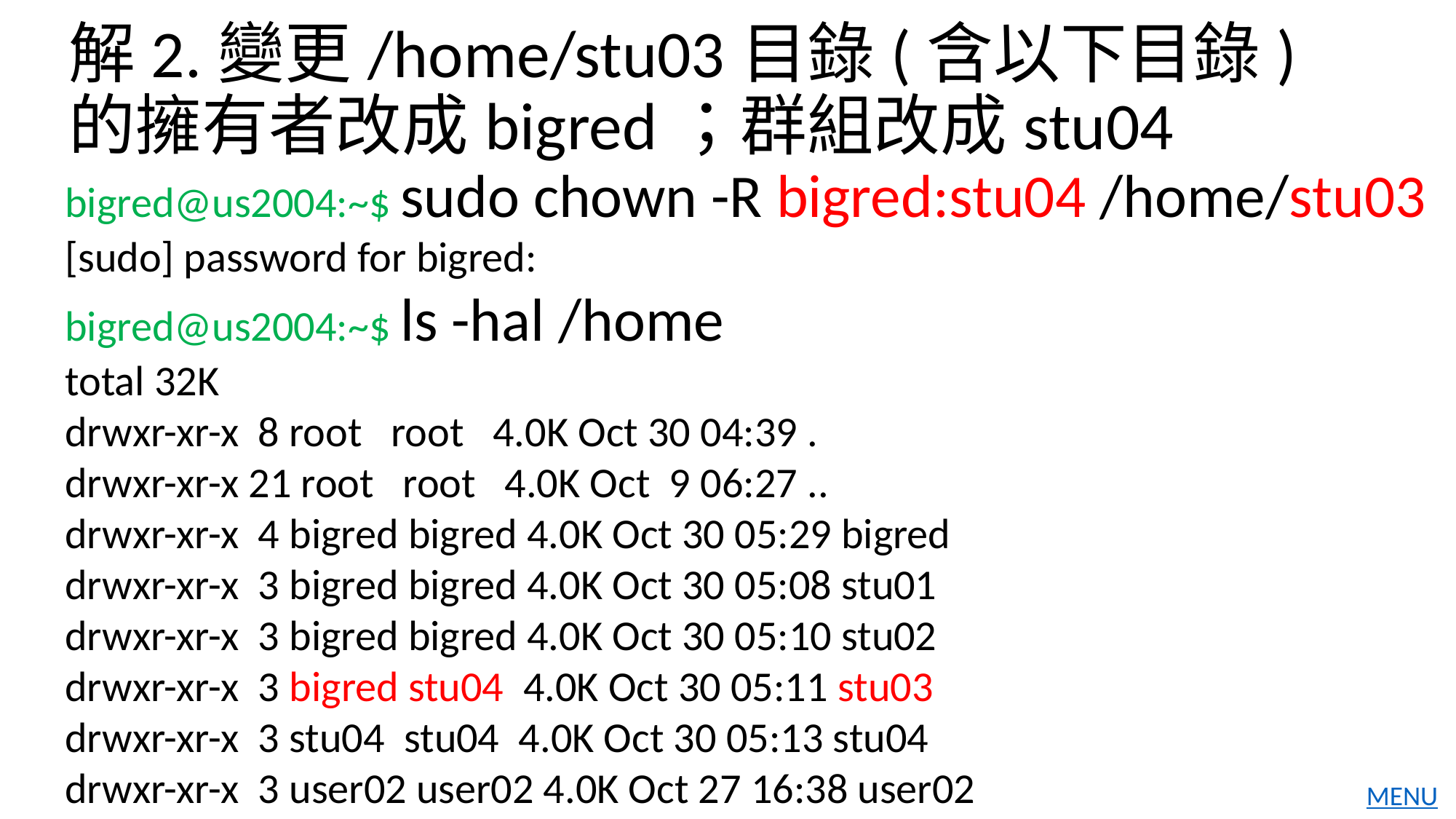

# 解2.變更/home/stu03目錄(含以下目錄)的擁有者改成bigred；群組改成stu04
bigred@us2004:~$ sudo chown -R bigred:stu04 /home/stu03
[sudo] password for bigred:
bigred@us2004:~$ ls -hal /home
total 32K
drwxr-xr-x  8 root   root   4.0K Oct 30 04:39 .
drwxr-xr-x 21 root   root   4.0K Oct  9 06:27 ..
drwxr-xr-x  4 bigred bigred 4.0K Oct 30 05:29 bigred
drwxr-xr-x  3 bigred bigred 4.0K Oct 30 05:08 stu01
drwxr-xr-x  3 bigred bigred 4.0K Oct 30 05:10 stu02
drwxr-xr-x  3 bigred stu04  4.0K Oct 30 05:11 stu03
drwxr-xr-x  3 stu04  stu04  4.0K Oct 30 05:13 stu04
drwxr-xr-x  3 user02 user02 4.0K Oct 27 16:38 user02